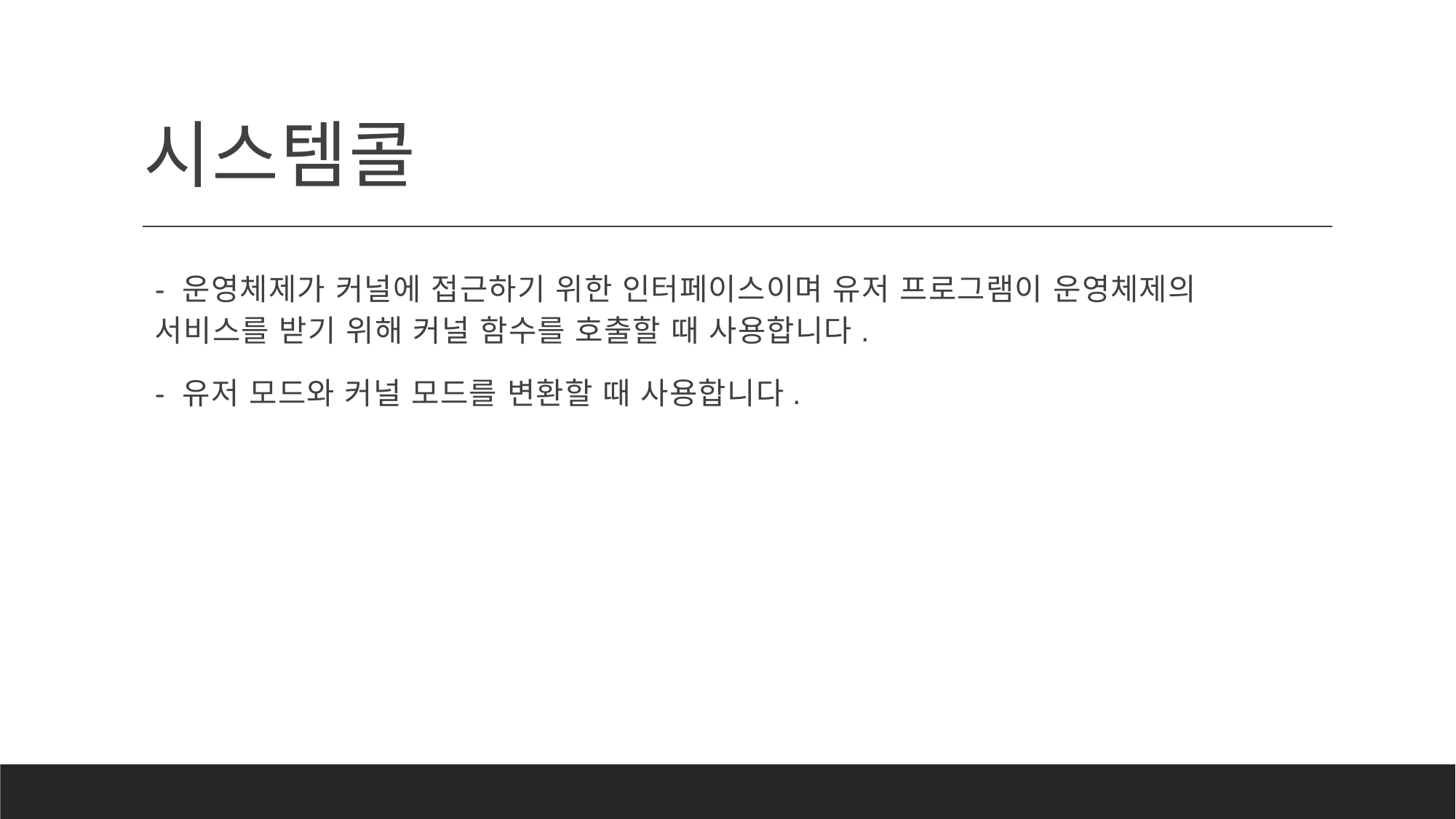

# 시스템콜
- 운영체제가 커널에 접근하기 위한 인터페이스이며 유저 프로그램이 운영체제의 서비스를 받기 위해 커널 함수를 호출할 때 사용합니다.
- 유저 모드와 커널 모드를 변환할 때 사용합니다.